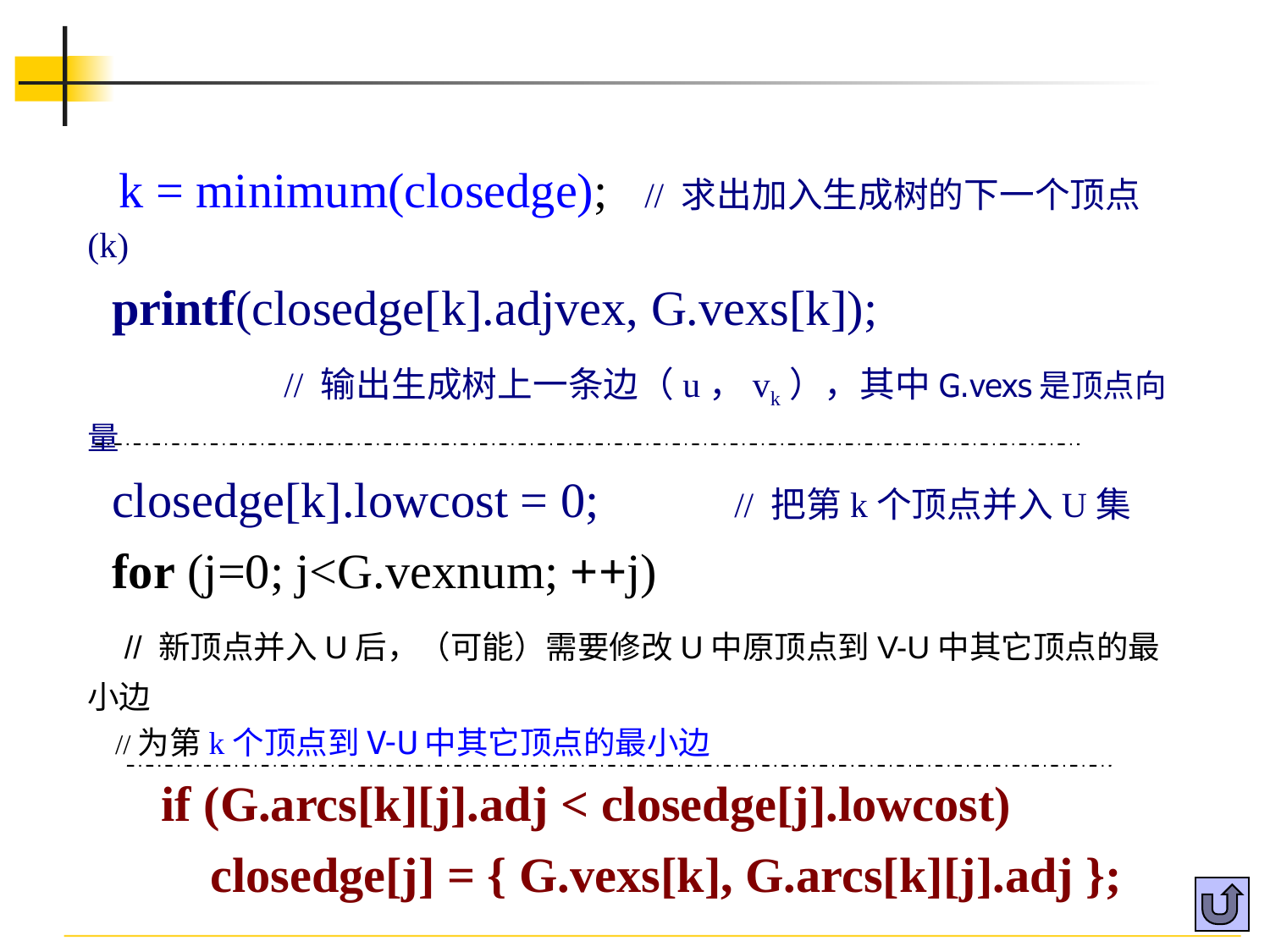

k = minimum(closedge);   // 求出加入生成树的下一个顶点(k)
  printf(closedge[k].adjvex, G.vexs[k]);
                // 输出生成树上一条边（u，vk），其中G.vexs是顶点向量
  closedge[k].lowcost = 0;           // 把第k个顶点并入U集
  for (j=0; j<G.vexnum; ++j)
   // 新顶点并入U后，（可能）需要修改U中原顶点到V-U中其它顶点的最小边
    //为第k个顶点到V-U中其它顶点的最小边
      if (G.arcs[k][j].adj < closedge[j].lowcost)
          closedge[j] = { G.vexs[k], G.arcs[k][j].adj };

96